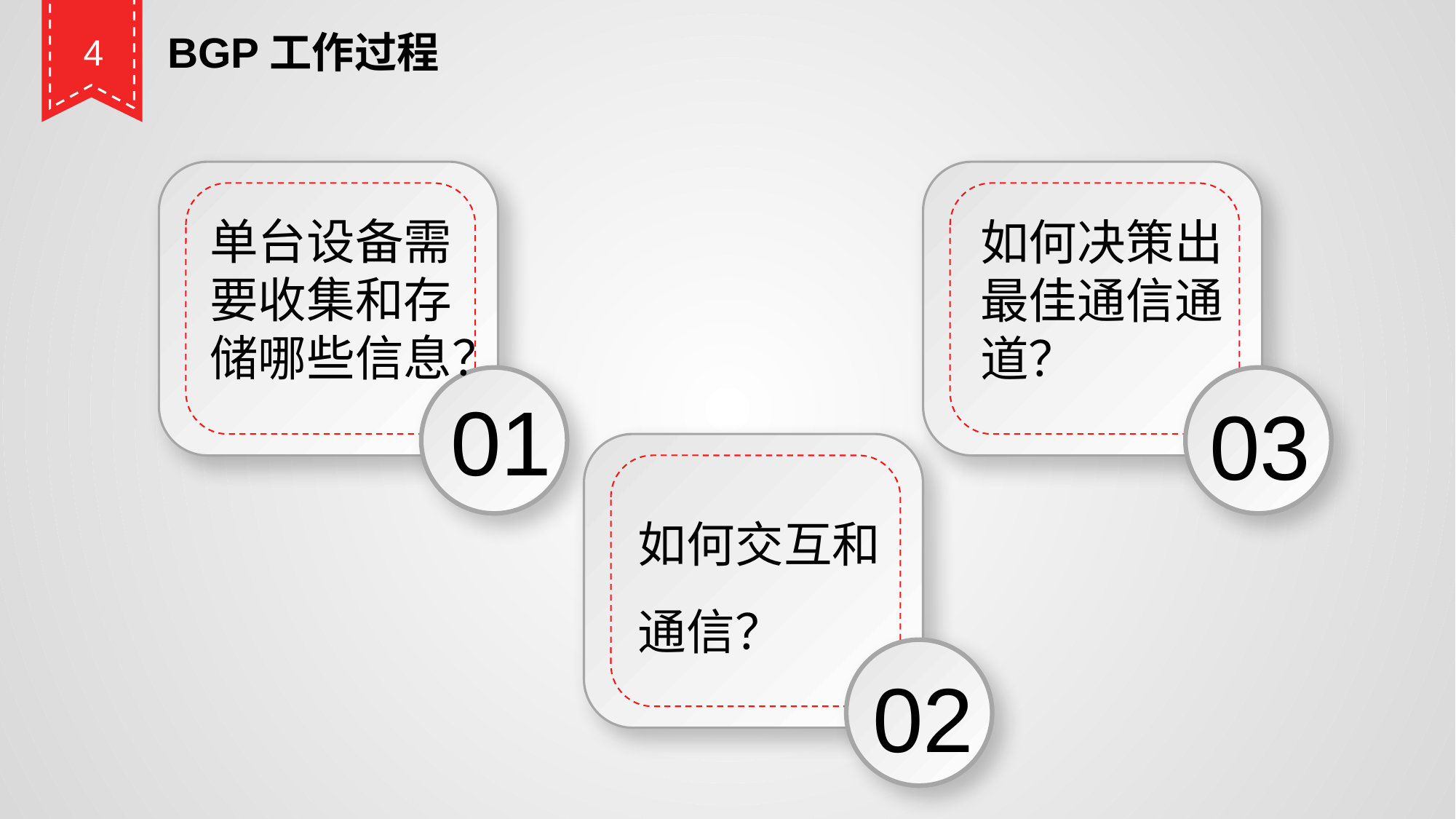

BGP工作过程
4

单台设备需要收集和存储哪些信息？
如何决策出最佳通信通道？

01
03

如何交互和通信？

02